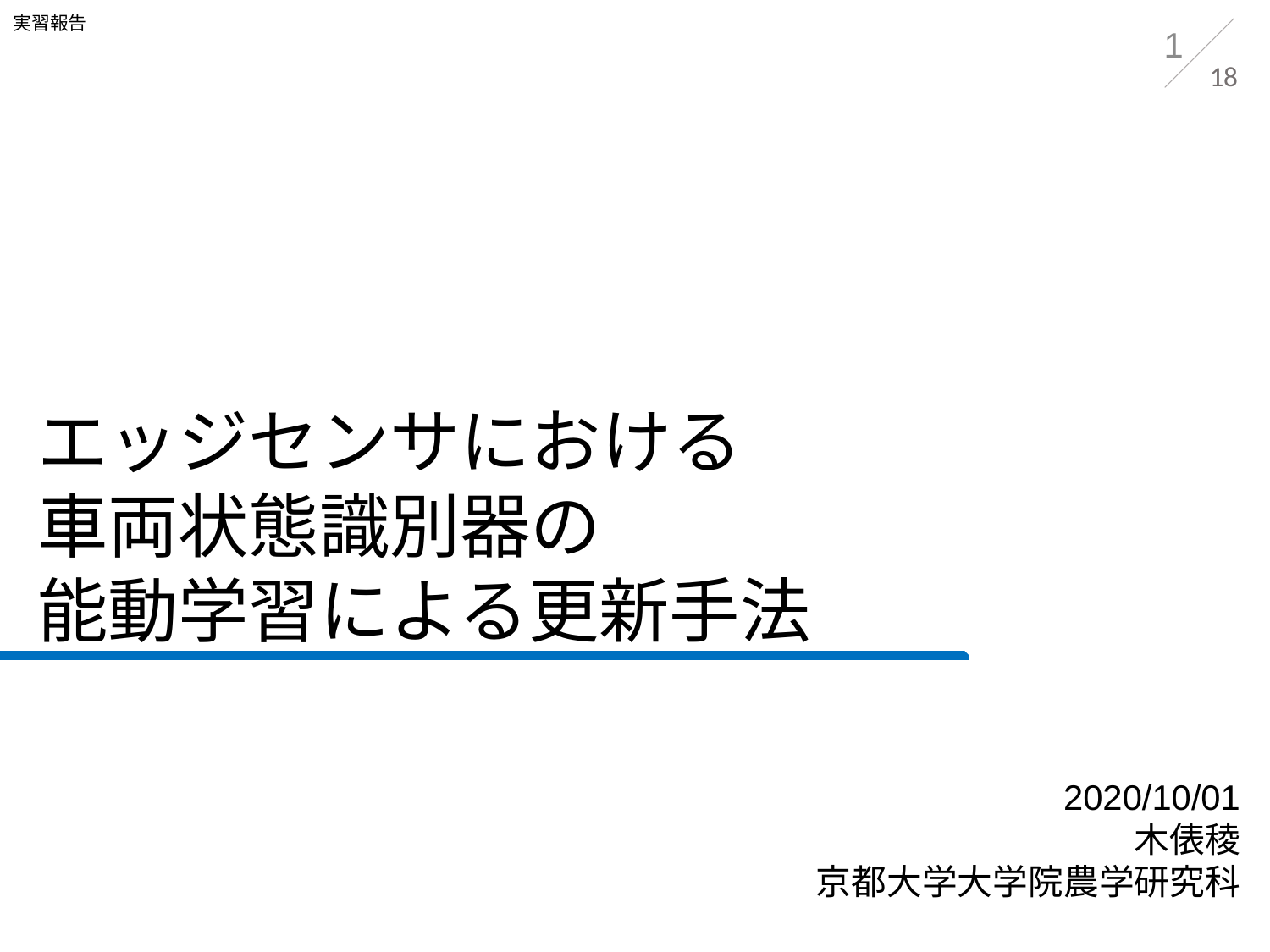

実習報告
1
18
エッジセンサにおける
車両状態識別器の
能動学習による更新手法

2020/10/01
木俵稜
京都大学大学院農学研究科